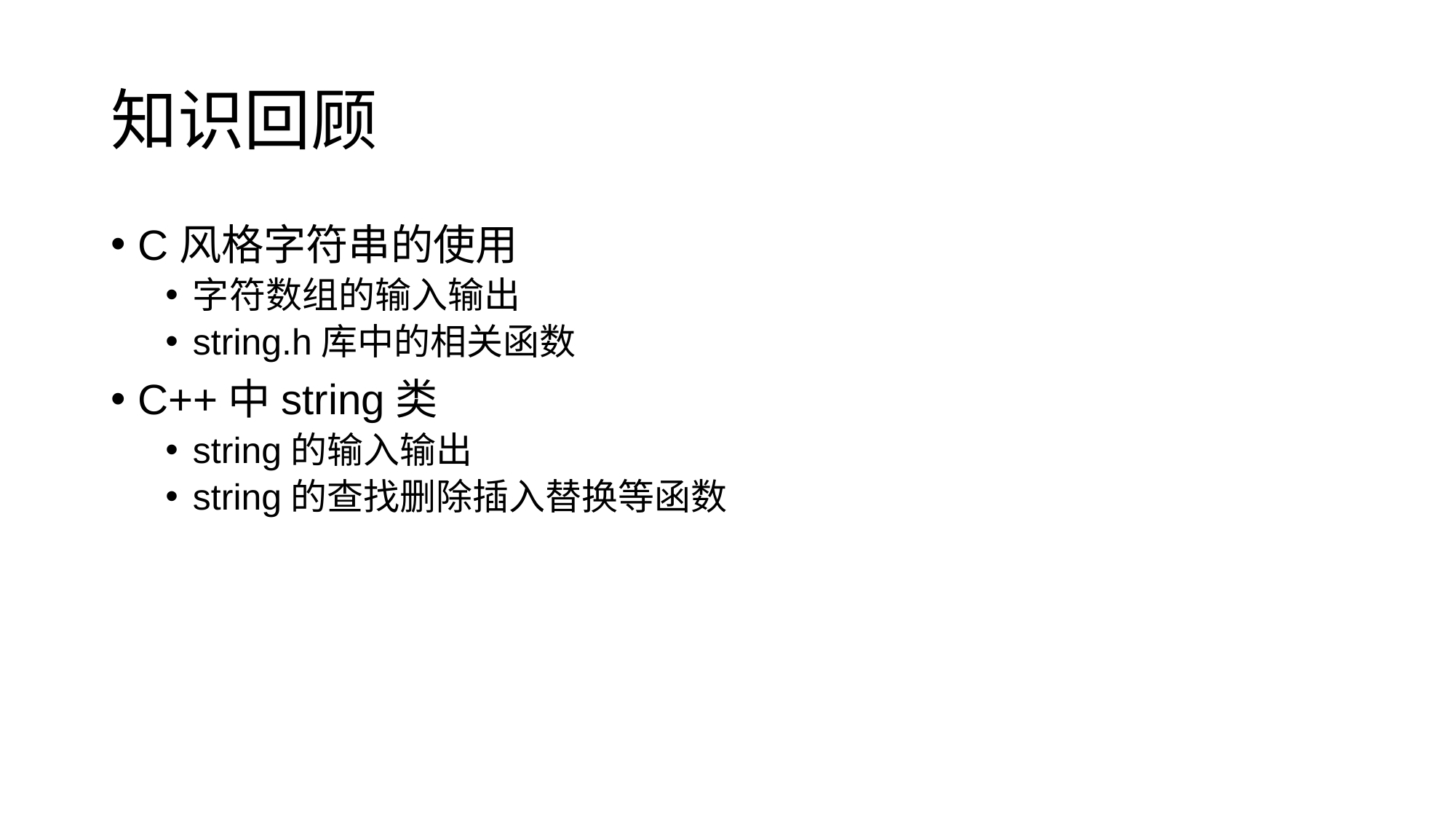

# 知识回顾
C风格字符串的使用
字符数组的输入输出
string.h库中的相关函数
C++中string类
string的输入输出
string的查找删除插入替换等函数